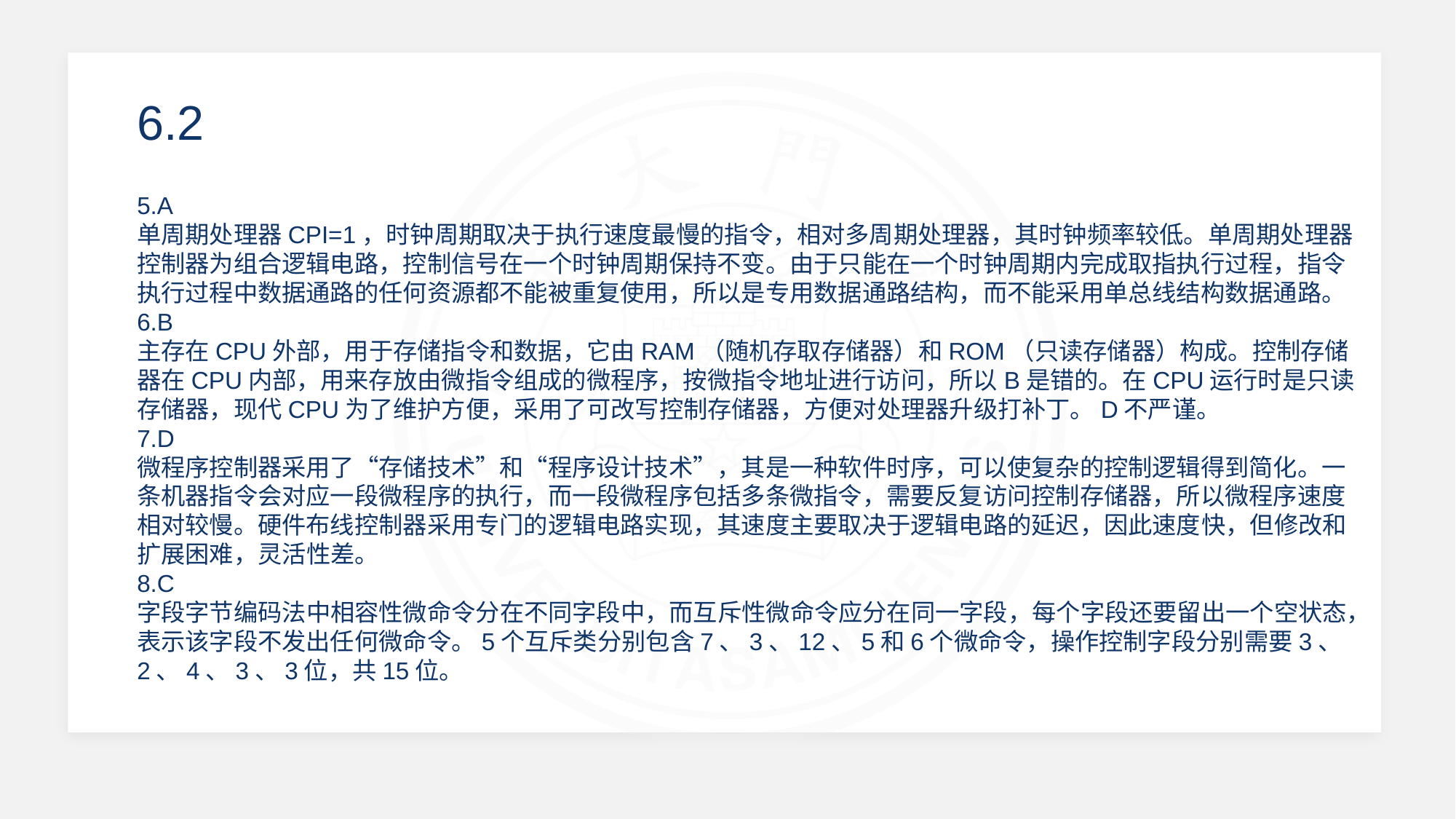

6.2

5.A
单周期处理器CPI=1，时钟周期取决于执行速度最慢的指令，相对多周期处理器，其时钟频率较低。单周期处理器控制器为组合逻辑电路，控制信号在一个时钟周期保持不变。由于只能在一个时钟周期内完成取指执行过程，指令执行过程中数据通路的任何资源都不能被重复使用，所以是专用数据通路结构，而不能采用单总线结构数据通路。
6.B
主存在CPU外部，用于存储指令和数据，它由RAM（随机存取存储器）和ROM（只读存储器）构成。控制存储器在CPU内部，用来存放由微指令组成的微程序，按微指令地址进行访问，所以B是错的。在CPU运行时是只读存储器，现代CPU为了维护方便，采用了可改写控制存储器，方便对处理器升级打补丁。D不严谨。
7.D
微程序控制器采用了“存储技术”和“程序设计技术”，其是一种软件时序，可以使复杂的控制逻辑得到简化。一条机器指令会对应一段微程序的执行，而一段微程序包括多条微指令，需要反复访问控制存储器，所以微程序速度相对较慢。硬件布线控制器采用专门的逻辑电路实现，其速度主要取决于逻辑电路的延迟，因此速度快，但修改和扩展困难，灵活性差。
8.C
字段字节编码法中相容性微命令分在不同字段中，而互斥性微命令应分在同一字段，每个字段还要留出一个空状态，表示该字段不发出任何微命令。5个互斥类分别包含7、3、12、5和6个微命令，操作控制字段分别需要3、2、4、3、3位，共15位。